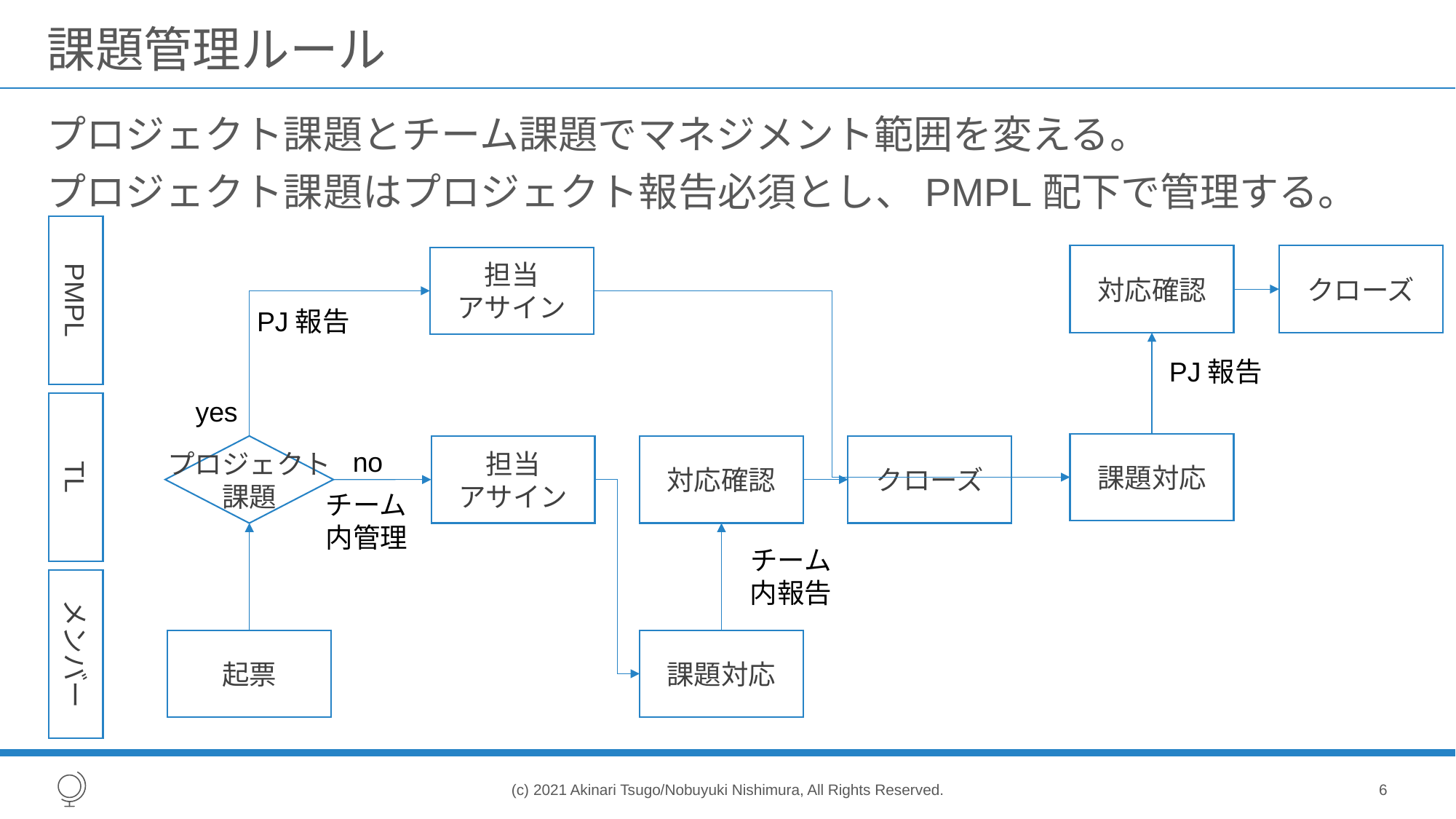

# 課題管理ルール
プロジェクト課題とチーム課題でマネジメント範囲を変える。
プロジェクト課題はプロジェクト報告必須とし、PMPL配下で管理する。
PMPL
TL
メンバー
対応確認
クローズ
担当
アサイン
PJ報告
PJ報告
yes
課題対応
プロジェクト
課題
担当
アサイン
対応確認
クローズ
no
チーム内管理
チーム内報告
起票
課題対応